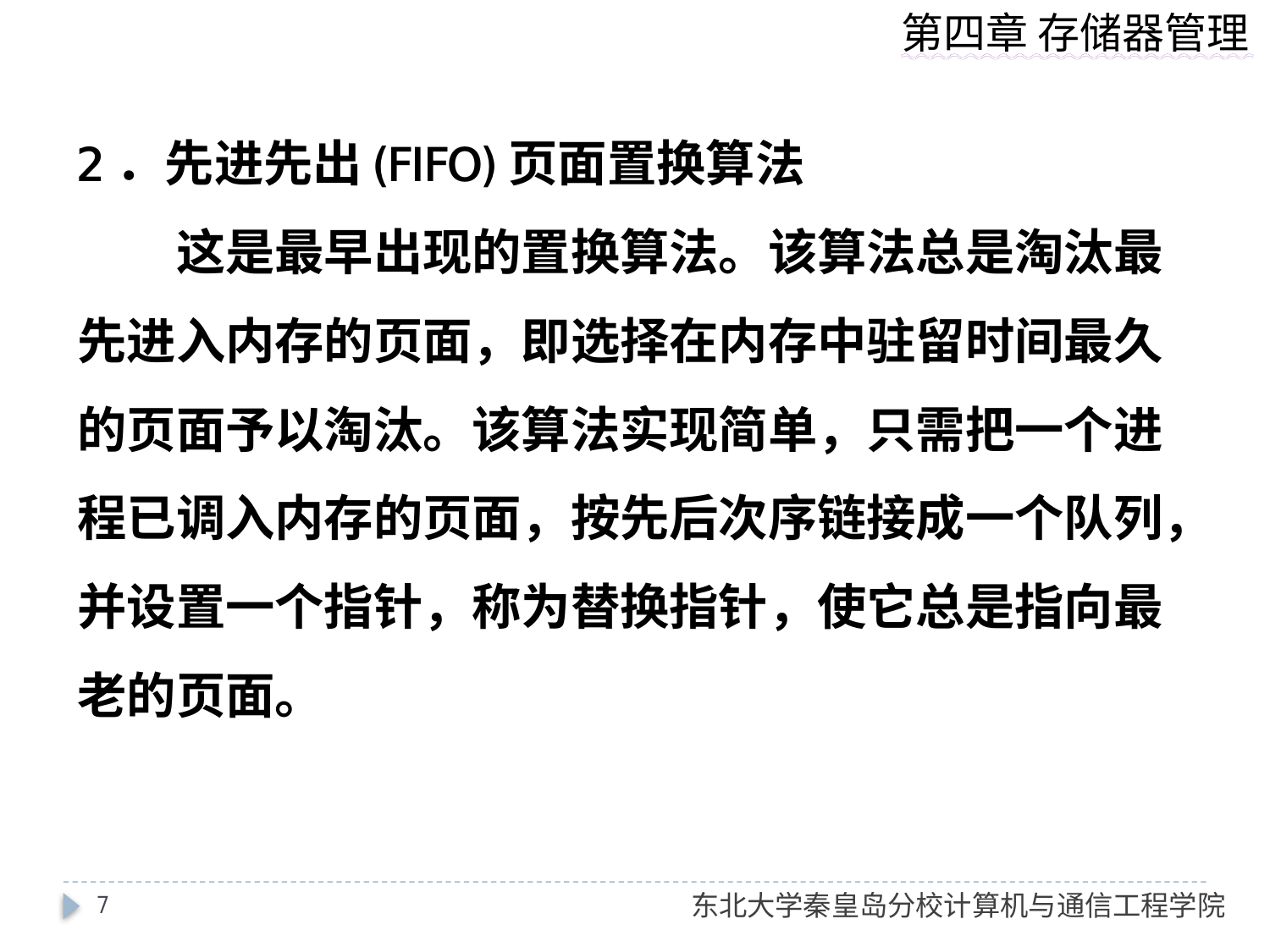

2．先进先出(FIFO)页面置换算法
　　这是最早出现的置换算法。该算法总是淘汰最先进入内存的页面，即选择在内存中驻留时间最久的页面予以淘汰。该算法实现简单，只需把一个进程已调入内存的页面，按先后次序链接成一个队列，并设置一个指针，称为替换指针，使它总是指向最老的页面。
7